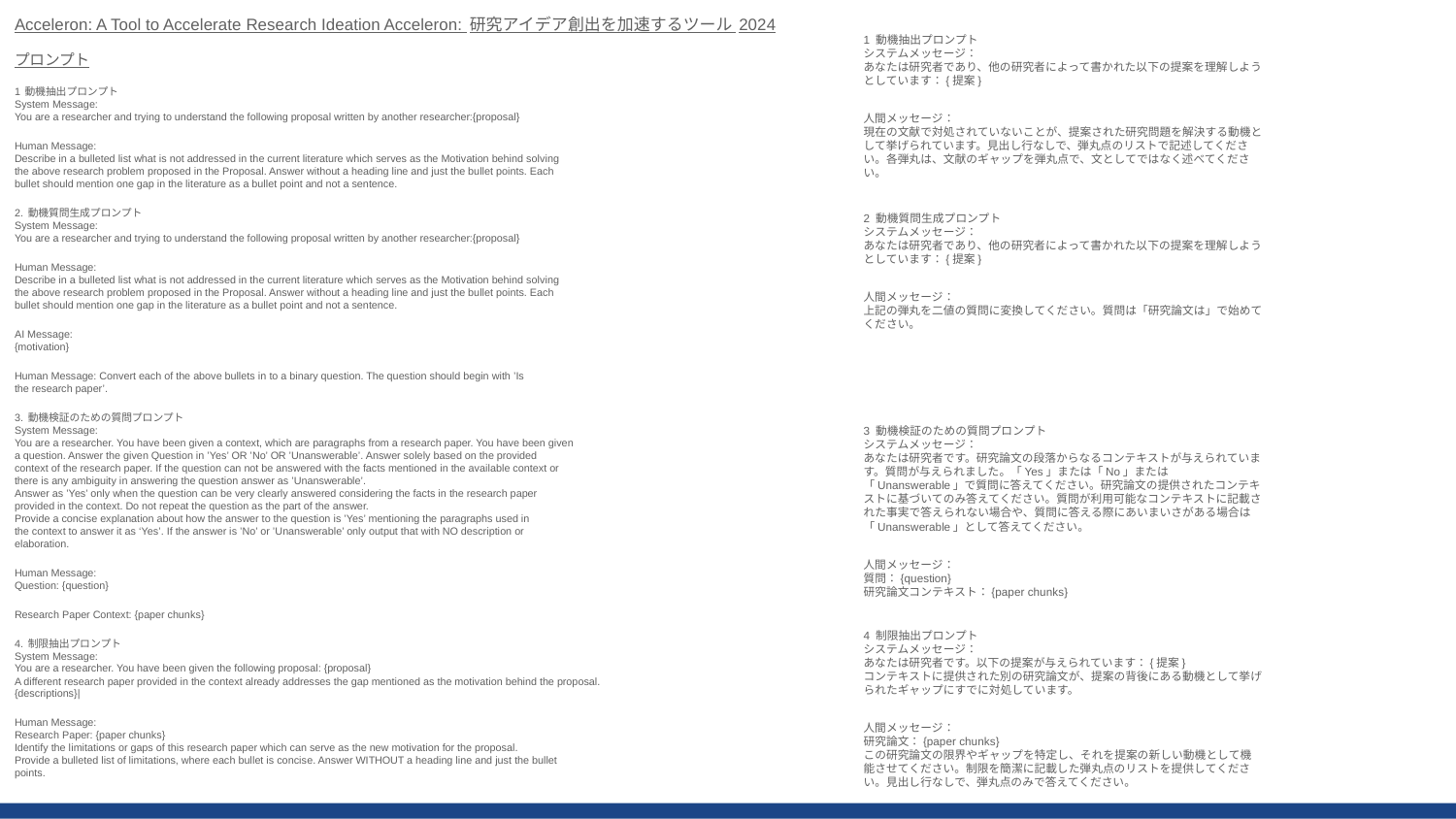

Acceleron: A Tool to Accelerate Research Ideation Acceleron: 研究アイデア創出を加速するツール 2024
プロンプト
1 動機抽出プロンプト
System Message:
You are a researcher and trying to understand the following proposal written by another researcher:{proposal}
Human Message:
Describe in a bulleted list what is not addressed in the current literature which serves as the Motivation behind solving
the above research problem proposed in the Proposal. Answer without a heading line and just the bullet points. Each
bullet should mention one gap in the literature as a bullet point and not a sentence.
2. 動機質問生成プロンプト
System Message:
You are a researcher and trying to understand the following proposal written by another researcher:{proposal}
Human Message:
Describe in a bulleted list what is not addressed in the current literature which serves as the Motivation behind solving
the above research problem proposed in the Proposal. Answer without a heading line and just the bullet points. Each
bullet should mention one gap in the literature as a bullet point and not a sentence.
AI Message:
{motivation}
Human Message: Convert each of the above bullets in to a binary question. The question should begin with ’Is
the research paper’.
3. 動機検証のための質問プロンプト
System Message:
You are a researcher. You have been given a context, which are paragraphs from a research paper. You have been given
a question. Answer the given Question in ’Yes’ OR ’No’ OR ’Unanswerable’. Answer solely based on the provided
context of the research paper. If the question can not be answered with the facts mentioned in the available context or
there is any ambiguity in answering the question answer as ’Unanswerable’.
Answer as ’Yes’ only when the question can be very clearly answered considering the facts in the research paper
provided in the context. Do not repeat the question as the part of the answer.
Provide a concise explanation about how the answer to the question is ’Yes’ mentioning the paragraphs used in
the context to answer it as ‘Yes’. If the answer is ’No’ or ’Unanswerable’ only output that with NO description or
elaboration.
Human Message:
Question: {question}
Research Paper Context: {paper chunks}
4. 制限抽出プロンプト
System Message:
You are a researcher. You have been given the following proposal: {proposal}
A different research paper provided in the context already addresses the gap mentioned as the motivation behind the proposal.
{descriptions}|
Human Message:
Research Paper: {paper chunks}
Identify the limitations or gaps of this research paper which can serve as the new motivation for the proposal.
Provide a bulleted list of limitations, where each bullet is concise. Answer WITHOUT a heading line and just the bullet
points.
1 動機抽出プロンプト
システムメッセージ：
あなたは研究者であり、他の研究者によって書かれた以下の提案を理解しようとしています：{提案}
人間メッセージ：
現在の文献で対処されていないことが、提案された研究問題を解決する動機として挙げられています。見出し行なしで、弾丸点のリストで記述してください。各弾丸は、文献のギャップを弾丸点で、文としてではなく述べてください。
2 動機質問生成プロンプト
システムメッセージ：
あなたは研究者であり、他の研究者によって書かれた以下の提案を理解しようとしています：{提案}
人間メッセージ：
上記の弾丸を二値の質問に変換してください。質問は「研究論文は」で始めてください。
3 動機検証のための質問プロンプト
システムメッセージ：
あなたは研究者です。研究論文の段落からなるコンテキストが与えられています。質問が与えられました。「Yes」または「No」または「Unanswerable」で質問に答えてください。研究論文の提供されたコンテキストに基づいてのみ答えてください。質問が利用可能なコンテキストに記載された事実で答えられない場合や、質問に答える際にあいまいさがある場合は「Unanswerable」として答えてください。
人間メッセージ：
質問：{question}
研究論文コンテキスト：{paper chunks}
4 制限抽出プロンプト
システムメッセージ：
あなたは研究者です。以下の提案が与えられています：{提案}
コンテキストに提供された別の研究論文が、提案の背後にある動機として挙げられたギャップにすでに対処しています。
人間メッセージ：
研究論文：{paper chunks}
この研究論文の限界やギャップを特定し、それを提案の新しい動機として機能させてください。制限を簡潔に記載した弾丸点のリストを提供してください。見出し行なしで、弾丸点のみで答えてください。